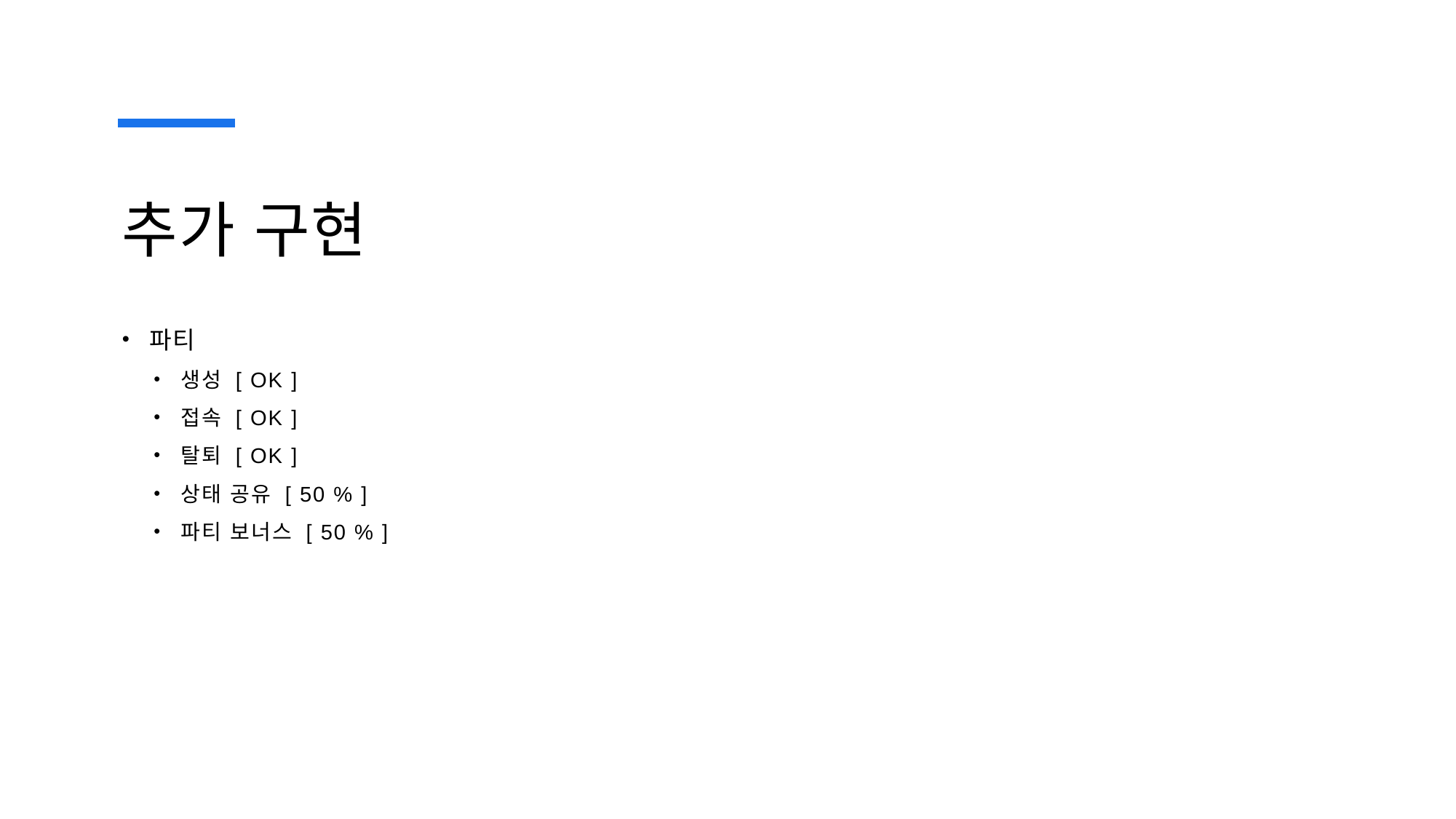

# 추가 구현
파티
생성 [ OK ]
접속 [ OK ]
탈퇴 [ OK ]
상태 공유 [ 50 % ]
파티 보너스 [ 50 % ]